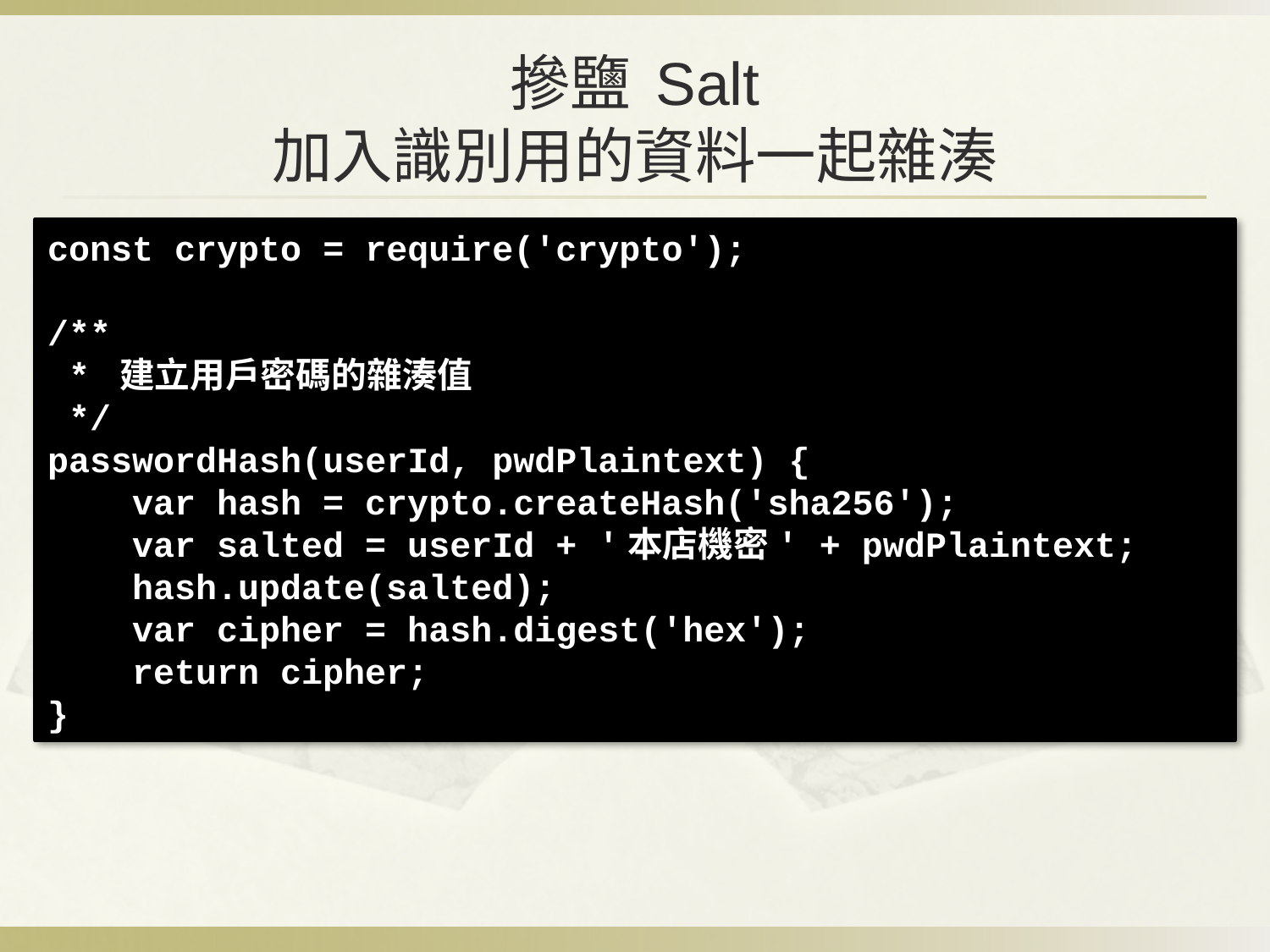

# 摻鹽 Salt 加入識別用的資料一起雜湊
const crypto = require('crypto');

/**
 * 建立用戶密碼的雜湊值
 */
passwordHash(userId, pwdPlaintext) {
    var hash = crypto.createHash('sha256');
    var salted = userId + '本店機密' + pwdPlaintext;
    hash.update(salted);
    var cipher = hash.digest('hex');
    return cipher;
}